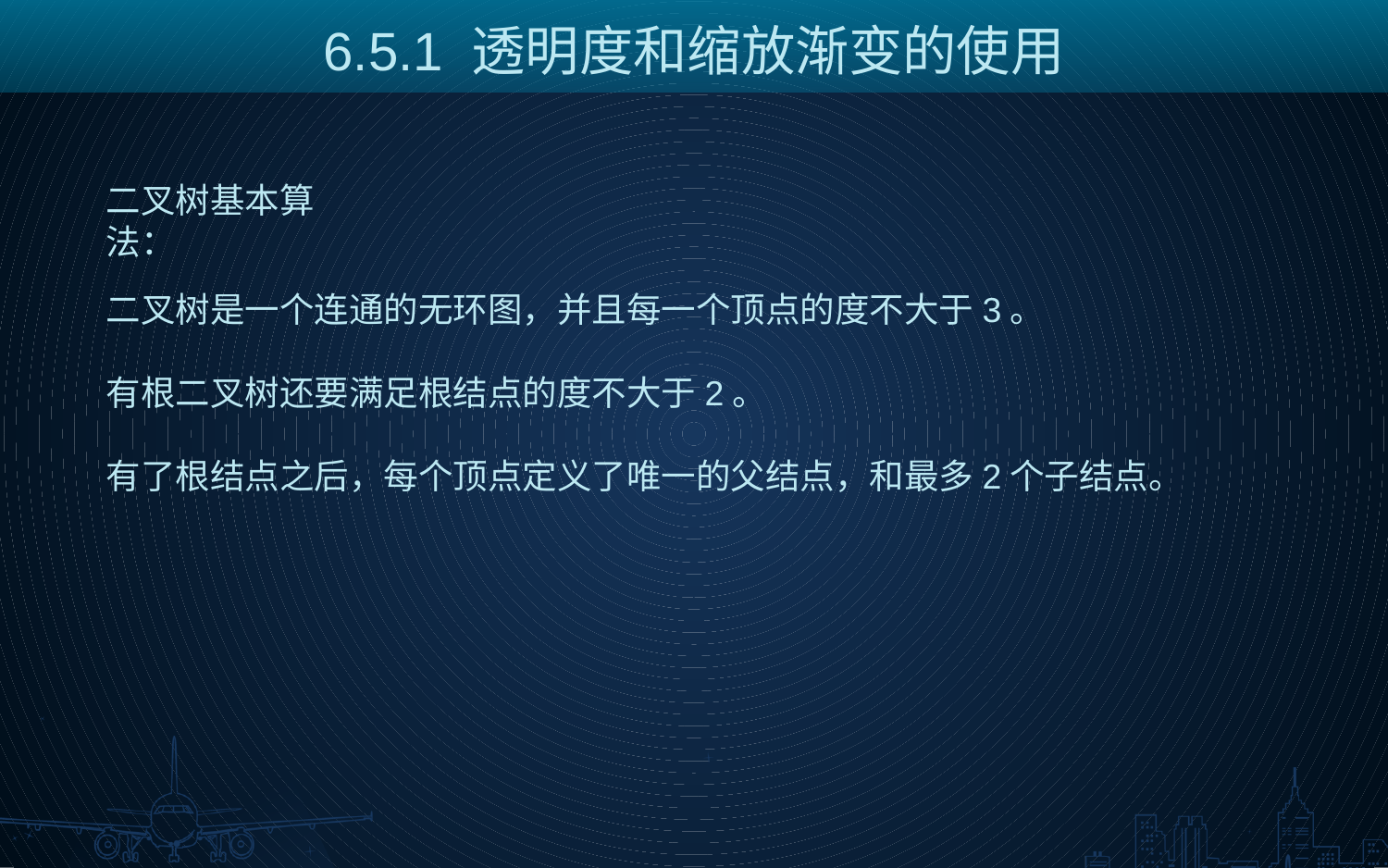

6.5.1 透明度和缩放渐变的使用
二叉树基本算法：
二叉树是一个连通的无环图，并且每一个顶点的度不大于3。

有根二叉树还要满足根结点的度不大于2。

有了根结点之后，每个顶点定义了唯一的父结点，和最多2个子结点。